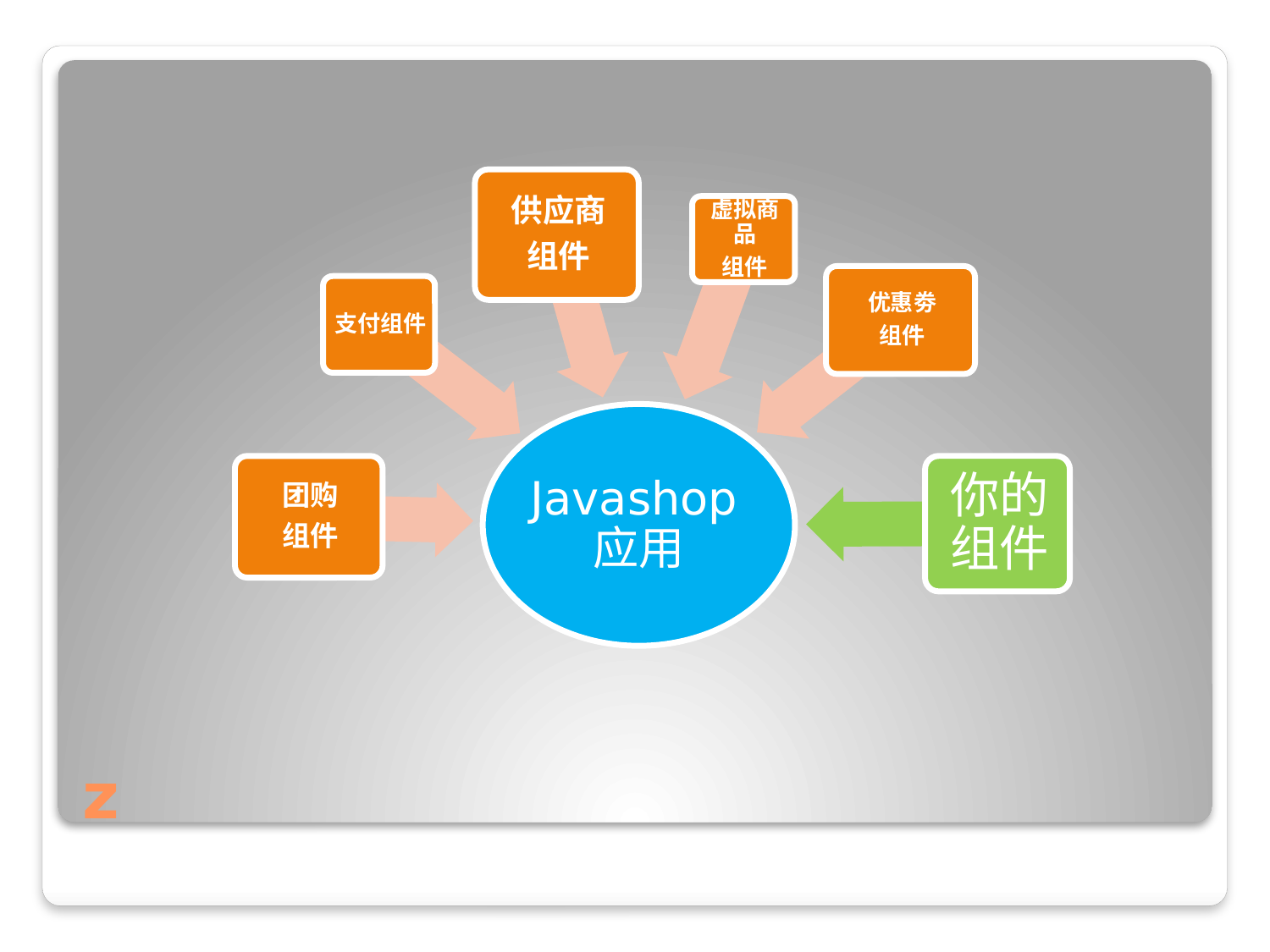

Javashop应用
团购
组件
支付组件
供应商
组件
虚拟商品
组件
优惠劵
组件
你的组件
# z